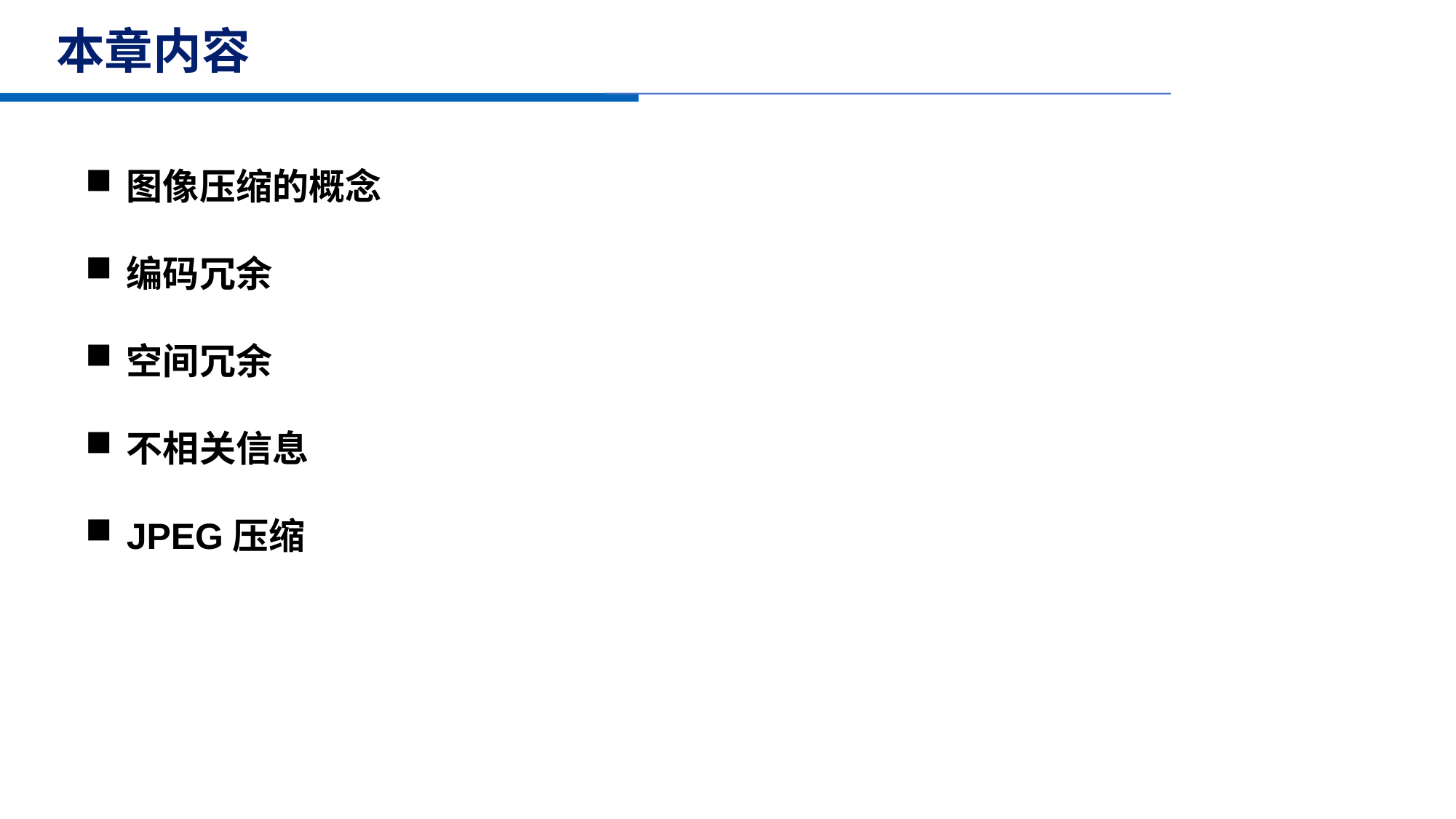

# 本章内容
图像压缩的概念
编码冗余
空间冗余
不相关信息
JPEG压缩